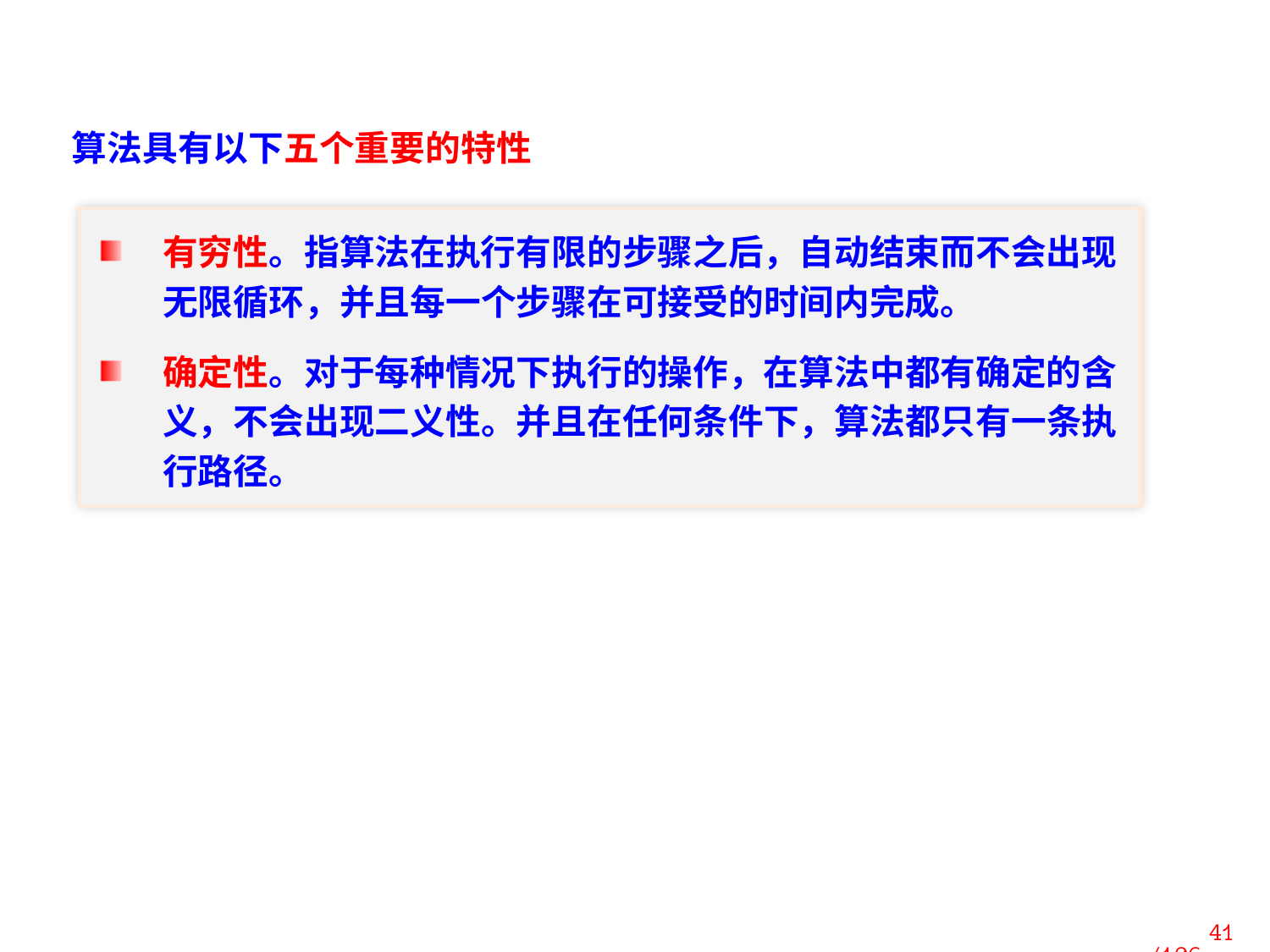

算法具有以下五个重要的特性
有穷性。指算法在执行有限的步骤之后，自动结束而不会出现无限循环，并且每一个步骤在可接受的时间内完成。
确定性。对于每种情况下执行的操作，在算法中都有确定的含义，不会出现二义性。并且在任何条件下，算法都只有一条执行路径。
                 41/106